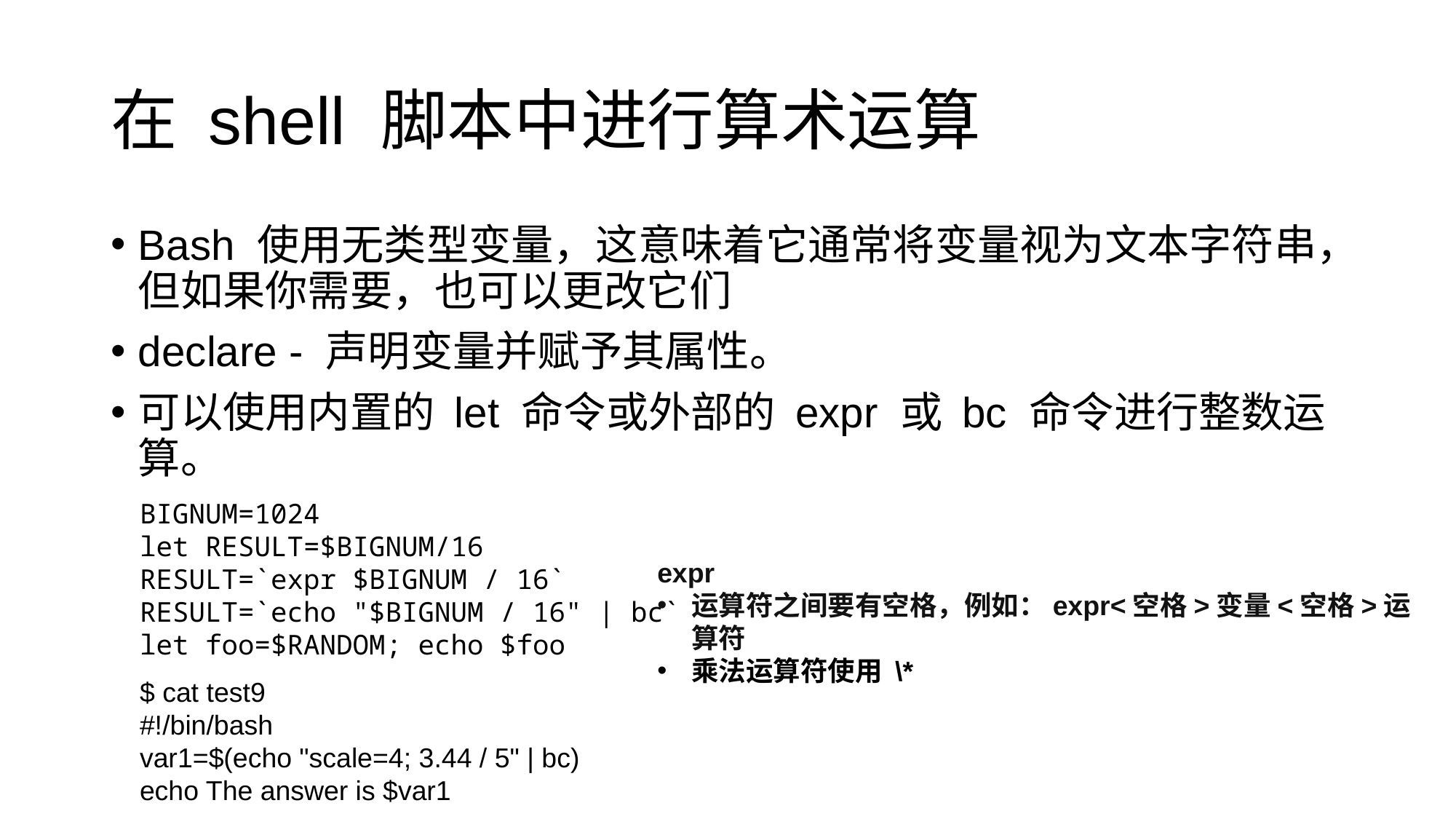

# 在 shell 脚本中进行算术运算
Bash 使用无类型变量，这意味着它通常将变量视为文本字符串，但如果你需要，也可以更改它们
declare - 声明变量并赋予其属性。
可以使用内置的 let 命令或外部的 expr 或 bc 命令进行整数运算。
BIGNUM=1024
let RESULT=$BIGNUM/16
RESULT=`expr $BIGNUM / 16`
RESULT=`echo "$BIGNUM / 16" | bc`
let foo=$RANDOM; echo $foo
expr
运算符之间要有空格，例如：expr<空格>变量<空格>运算符
乘法运算符使用 \*
$ cat test9
#!/bin/bash
var1=$(echo "scale=4; 3.44 / 5" | bc)
echo The answer is $var1